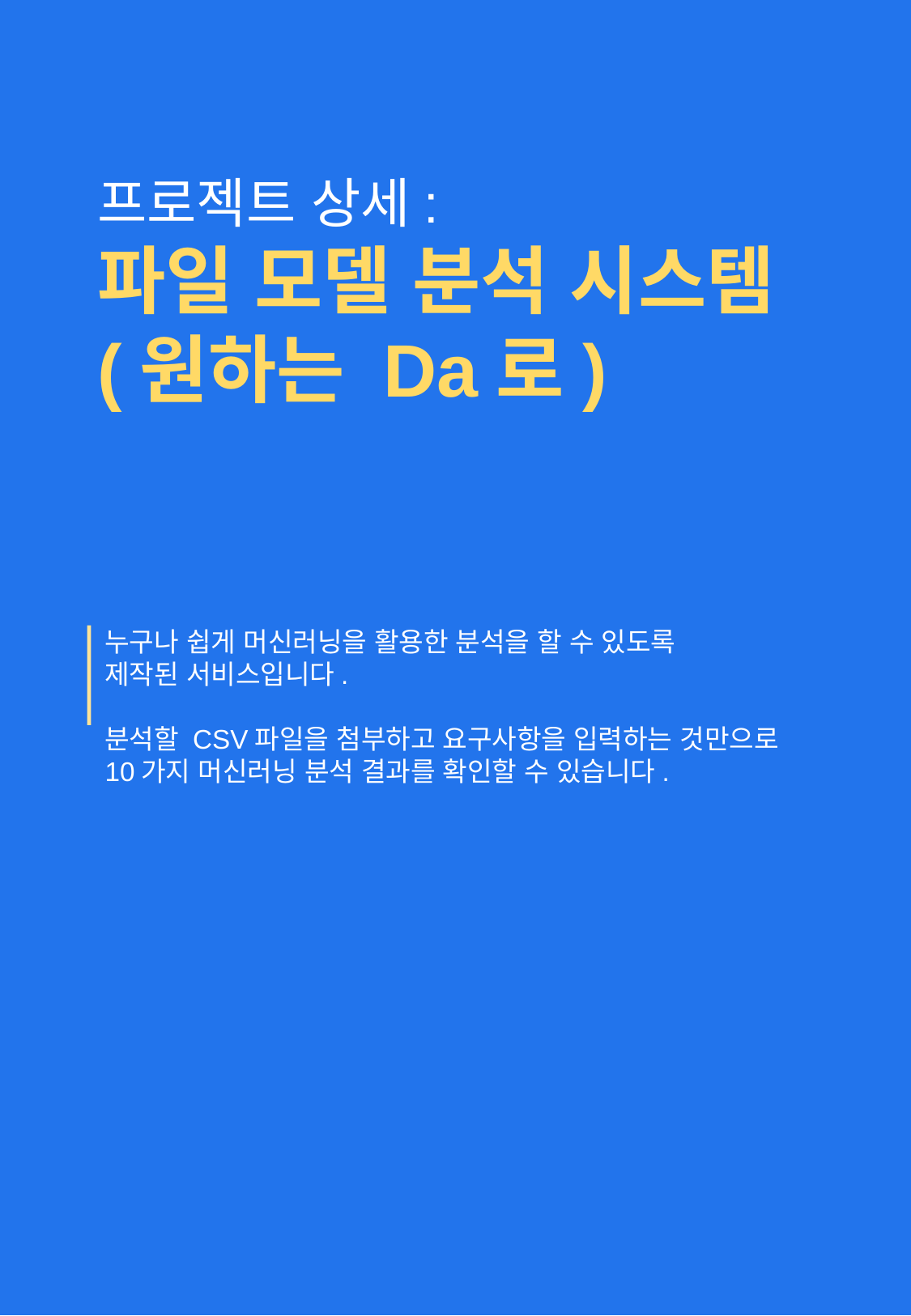

프로젝트 상세:
파일 모델 분석 시스템(원하는 Da로)
누구나 쉽게 머신러닝을 활용한 분석을 할 수 있도록
제작된 서비스입니다.

분석할 CSV파일을 첨부하고 요구사항을 입력하는 것만으로
10가지 머신러닝 분석 결과를 확인할 수 있습니다.